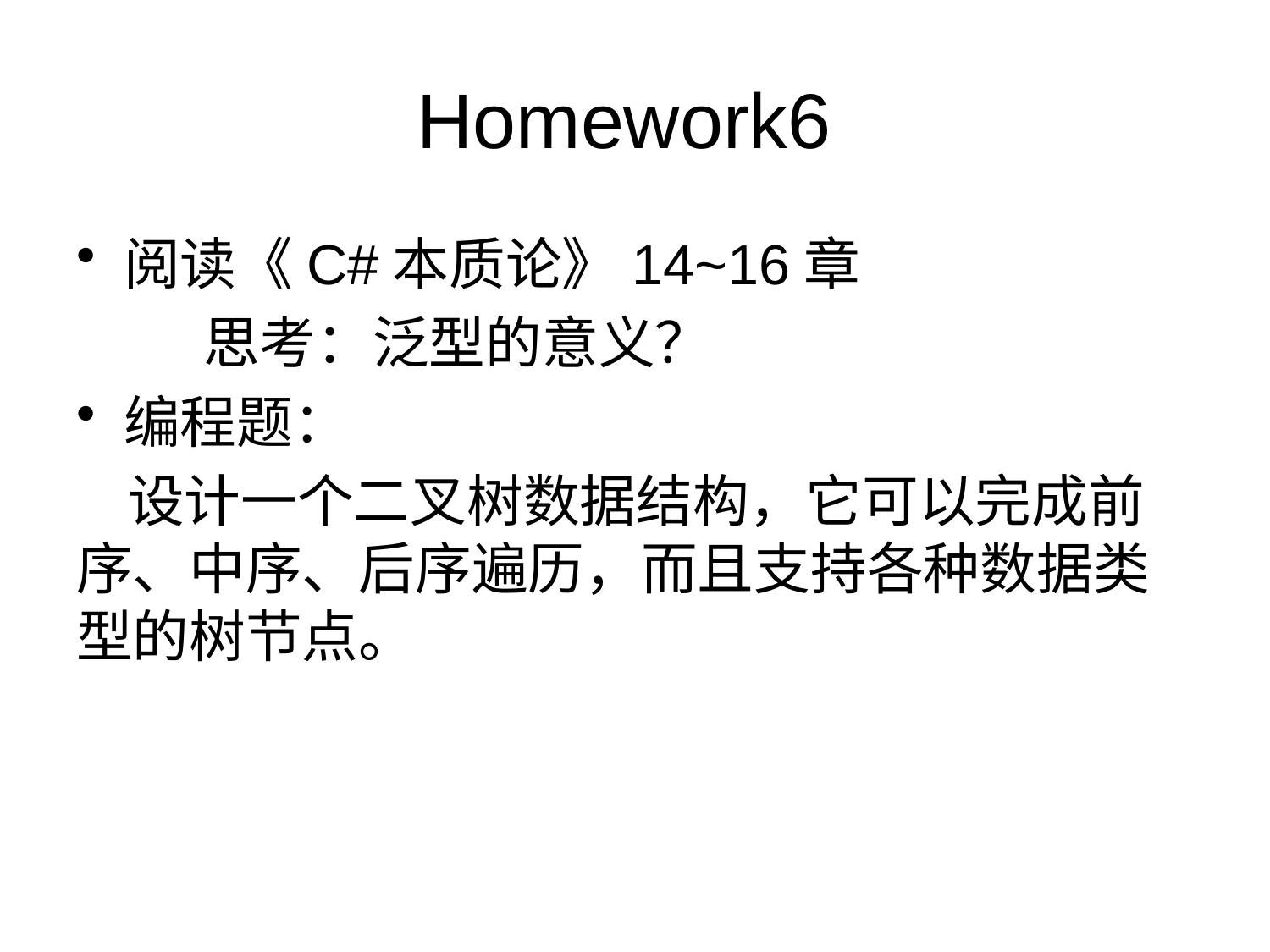

# Homework6
阅读《C#本质论》14~16章
	思考：泛型的意义？
编程题：
   设计一个二叉树数据结构，它可以完成前序、中序、后序遍历，而且支持各种数据类型的树节点。